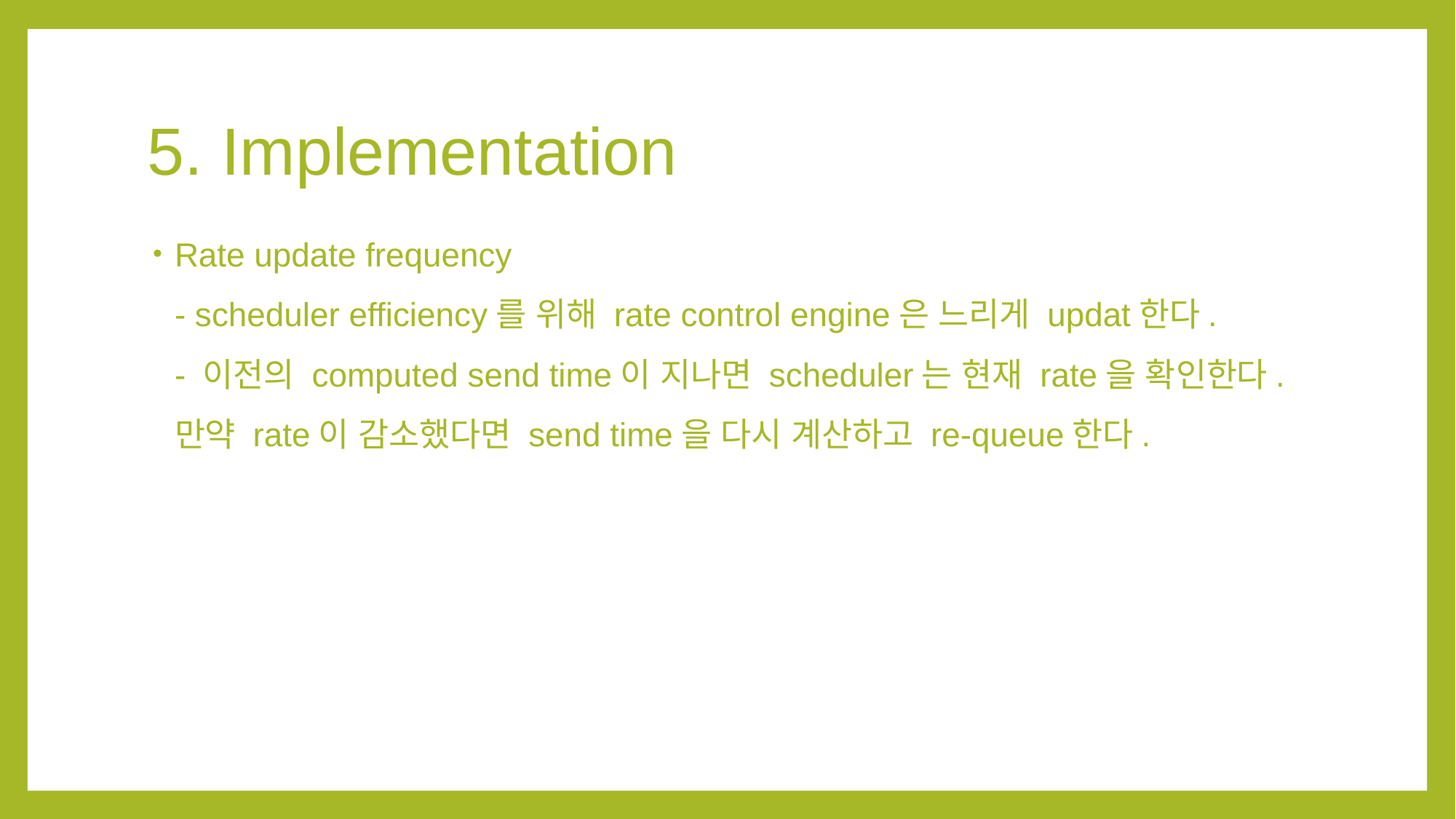

# 5. Implementation
Rate update frequency
- scheduler efficiency를 위해 rate control engine은 느리게 updat한다.
- 이전의 computed send time이 지나면 scheduler는 현재 rate을 확인한다. 만약 rate이 감소했다면 send time을 다시 계산하고 re-queue한다.